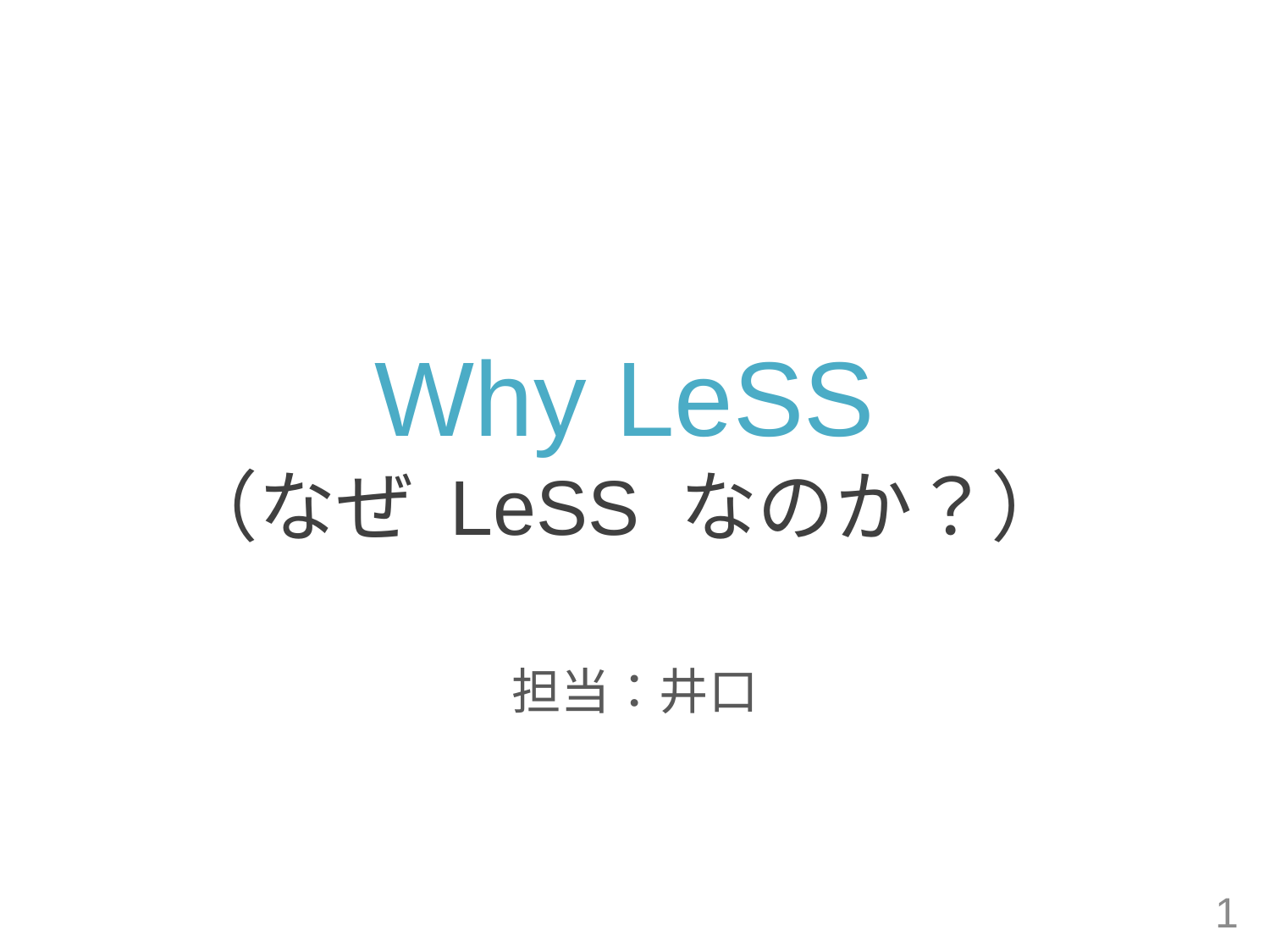

# Why LeSS （なぜ LeSS なのか？）
担当：井口
1